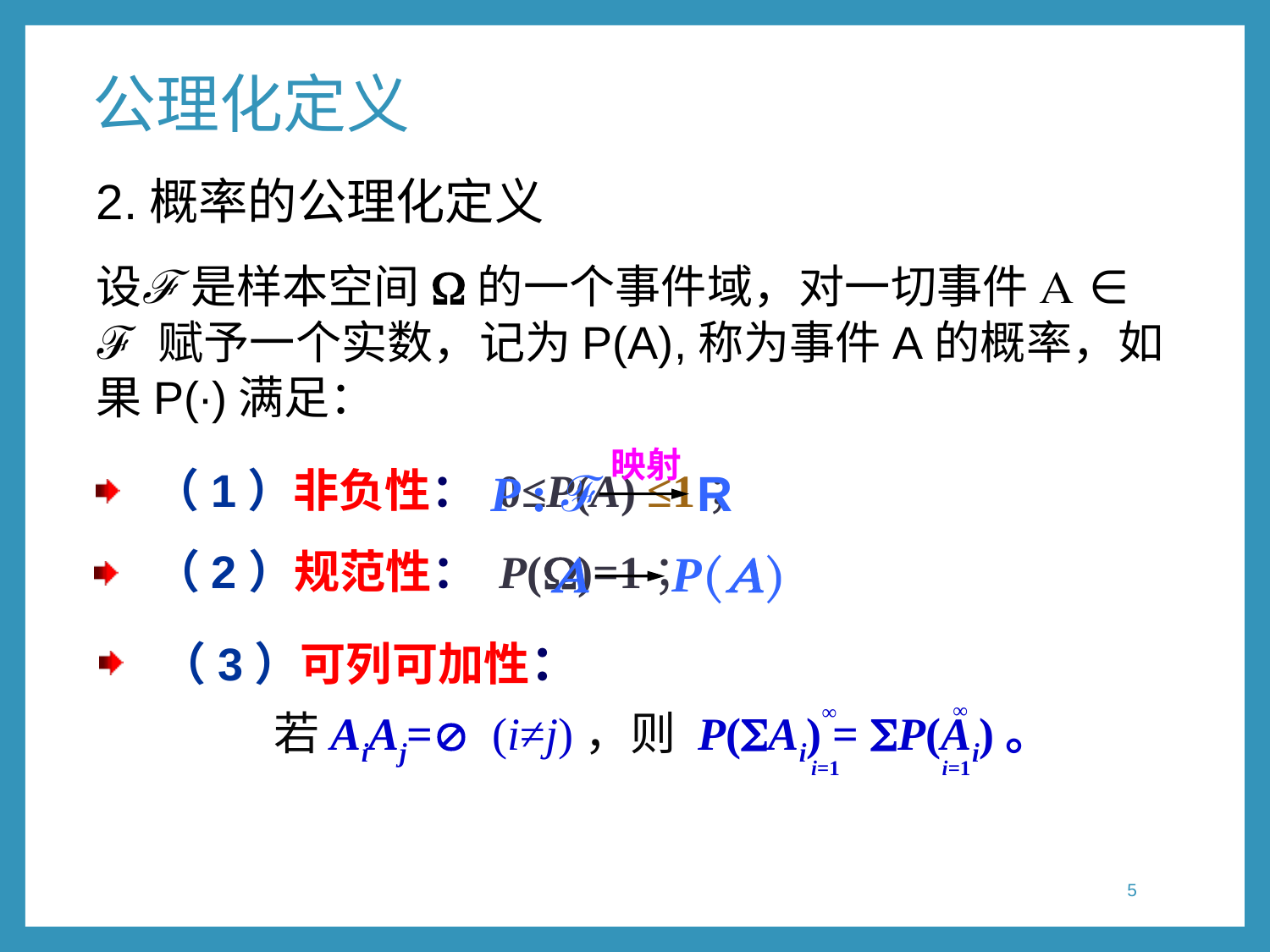

公理化定义
2.概率的公理化定义
设ℱ 是样本空间Ω的一个事件域，对一切事件A ∈ ℱ 赋予一个实数，记为P(A),称为事件A的概率，如果P(∙)满足：
映射
（1）非负性： 0≤P(A) ≤1；
P : ℱ       R

Α      P(Α)

（2）规范性： P(Ω)=1；

（3）可列可加性：
         若AiAj=∅ (i≠j)，则 P(ΣAi) = ΣP(Ai)。

∞
∞
i=1
i=1
5